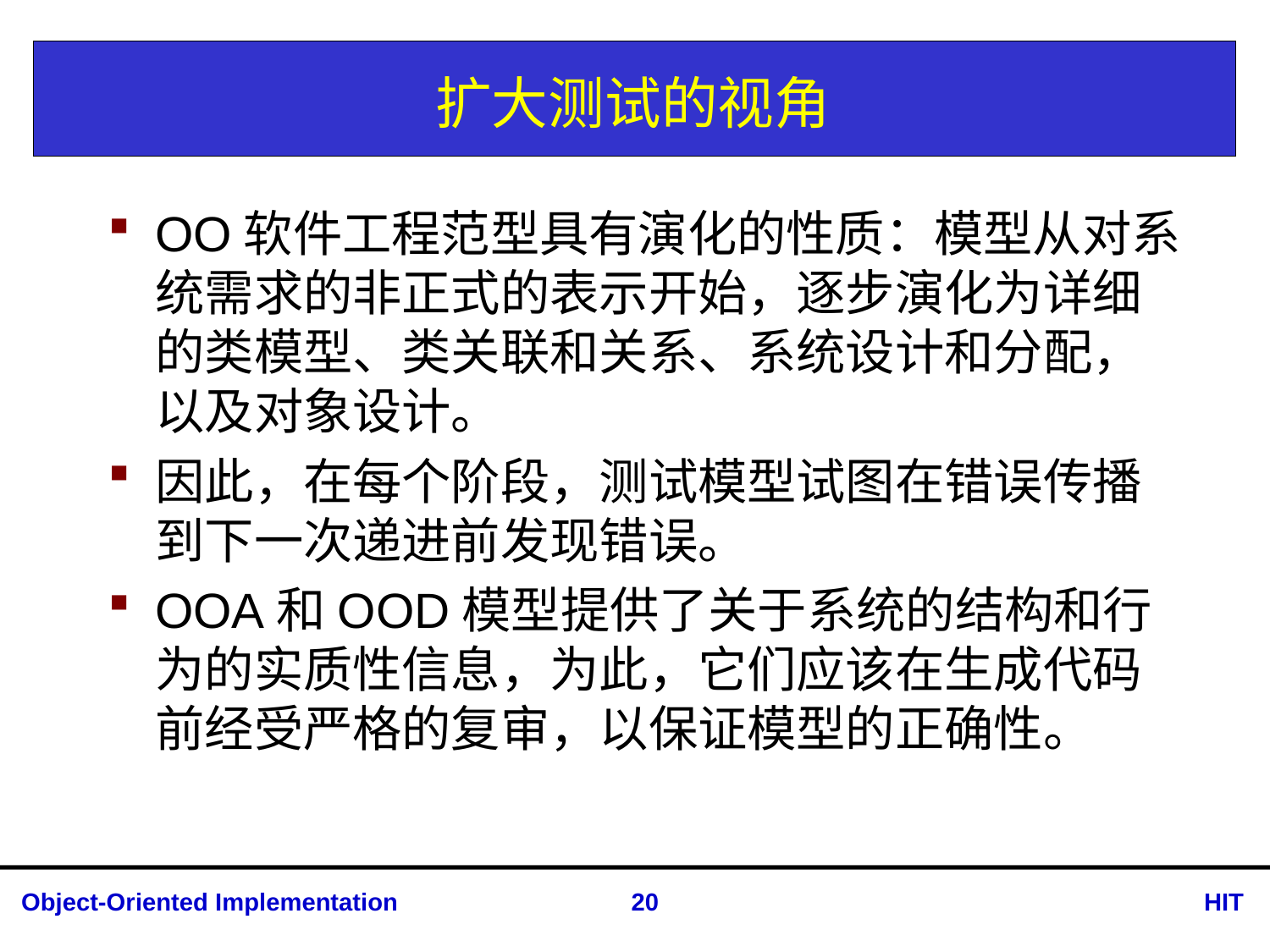

# 扩大测试的视角
OO软件工程范型具有演化的性质：模型从对系统需求的非正式的表示开始，逐步演化为详细的类模型、类关联和关系、系统设计和分配，以及对象设计。
因此，在每个阶段，测试模型试图在错误传播到下一次递进前发现错误。
OOA和OOD模型提供了关于系统的结构和行为的实质性信息，为此，它们应该在生成代码前经受严格的复审，以保证模型的正确性。